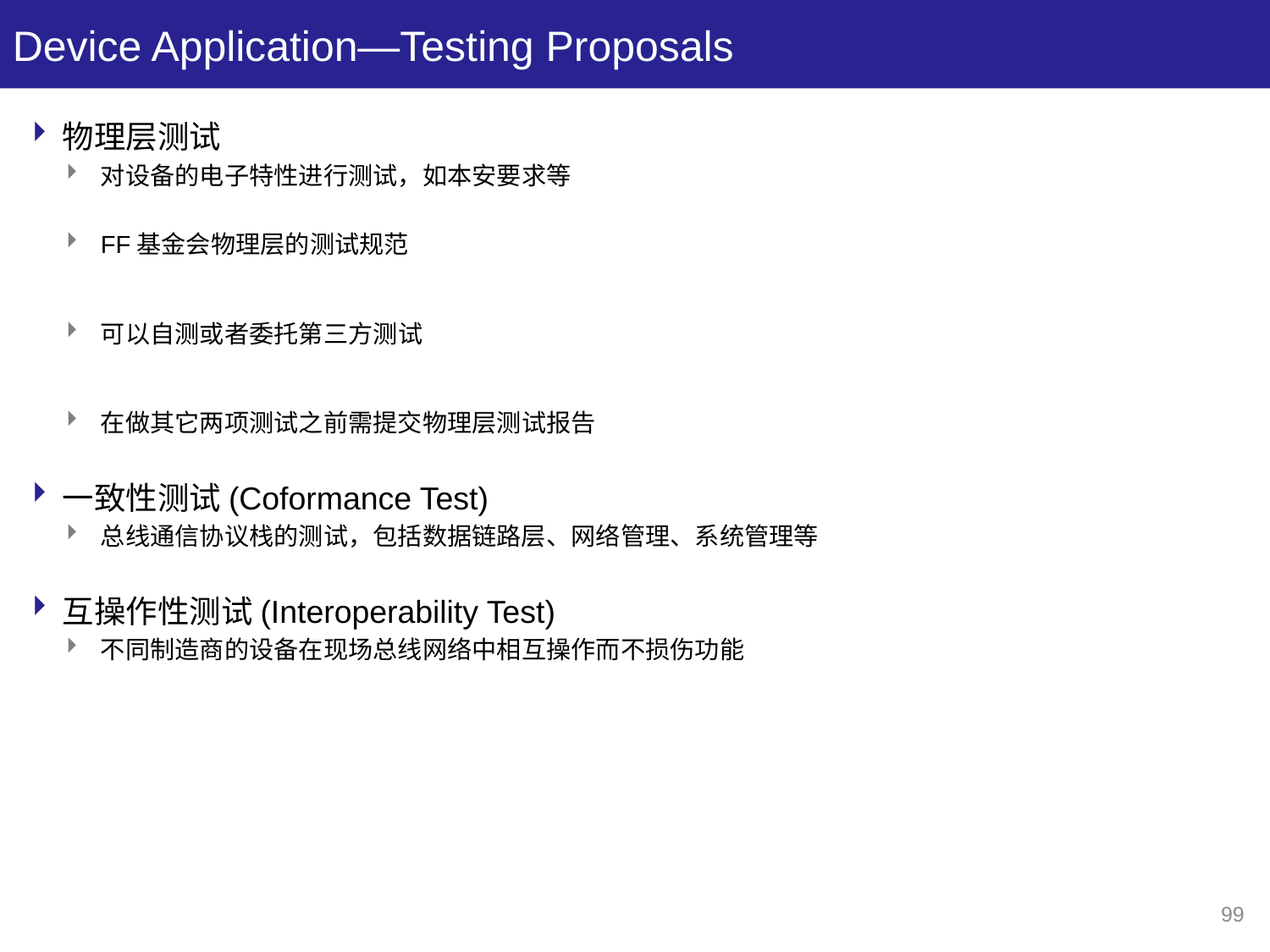

# Device Application—Testing Proposals
物理层测试
对设备的电子特性进行测试，如本安要求等

FF基金会物理层的测试规范

可以自测或者委托第三方测试

在做其它两项测试之前需提交物理层测试报告

一致性测试(Coformance Test)
总线通信协议栈的测试，包括数据链路层、网络管理、系统管理等

互操作性测试(Interoperability Test)
不同制造商的设备在现场总线网络中相互操作而不损伤功能

99